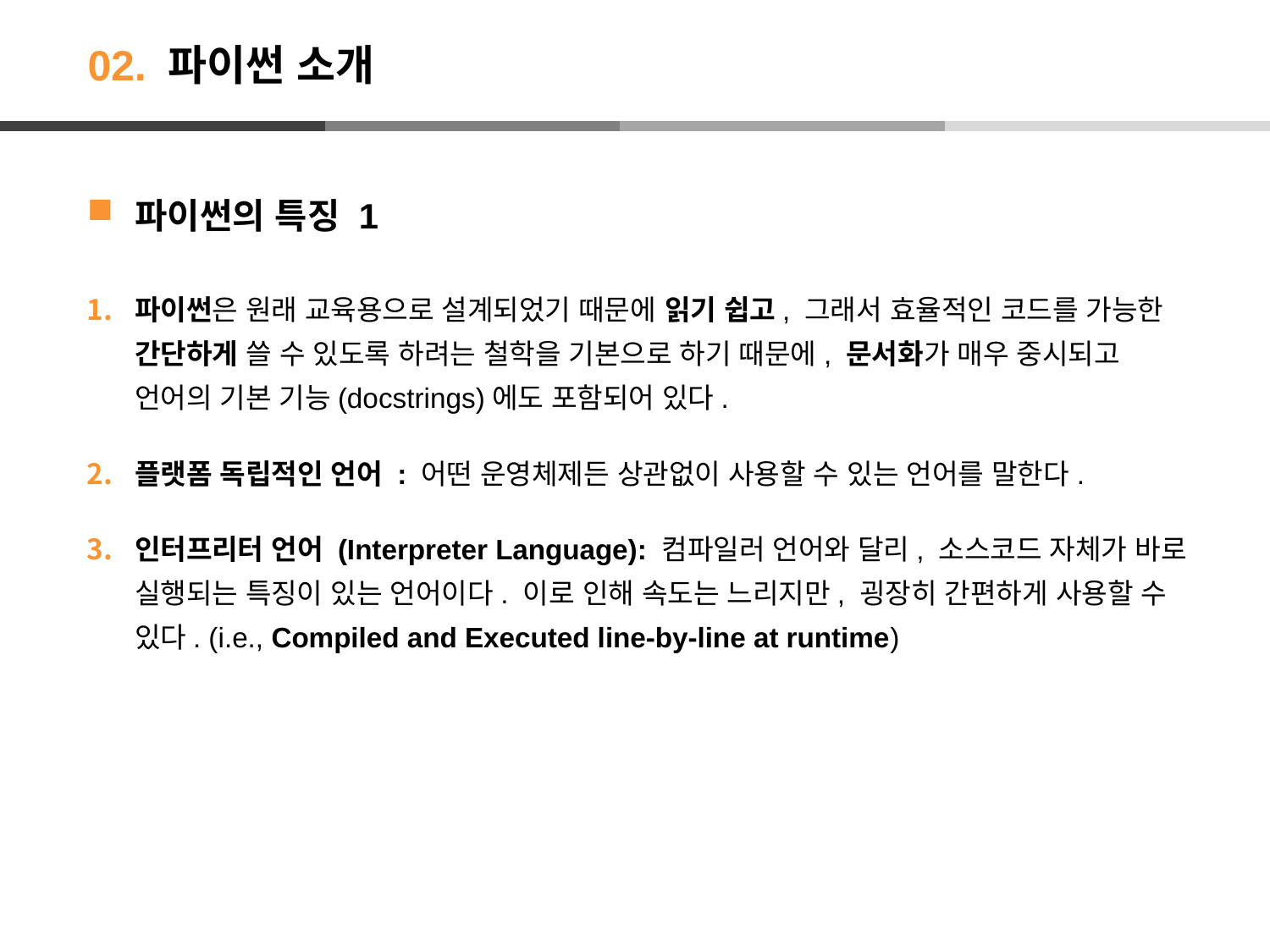

# 02. 파이썬 소개
파이썬의 특징 1
파이썬은 원래 교육용으로 설계되었기 때문에 읽기 쉽고, 그래서 효율적인 코드를 가능한 간단하게 쓸 수 있도록 하려는 철학을 기본으로 하기 때문에, 문서화가 매우 중시되고 언어의 기본 기능(docstrings)에도 포함되어 있다.
플랫폼 독립적인 언어 : 어떤 운영체제든 상관없이 사용할 수 있는 언어를 말한다.
인터프리터 언어 (Interpreter Language): 컴파일러 언어와 달리, 소스코드 자체가 바로 실행되는 특징이 있는 언어이다. 이로 인해 속도는 느리지만, 굉장히 간편하게 사용할 수 있다. (i.e., Compiled and Executed line-by-line at runtime)